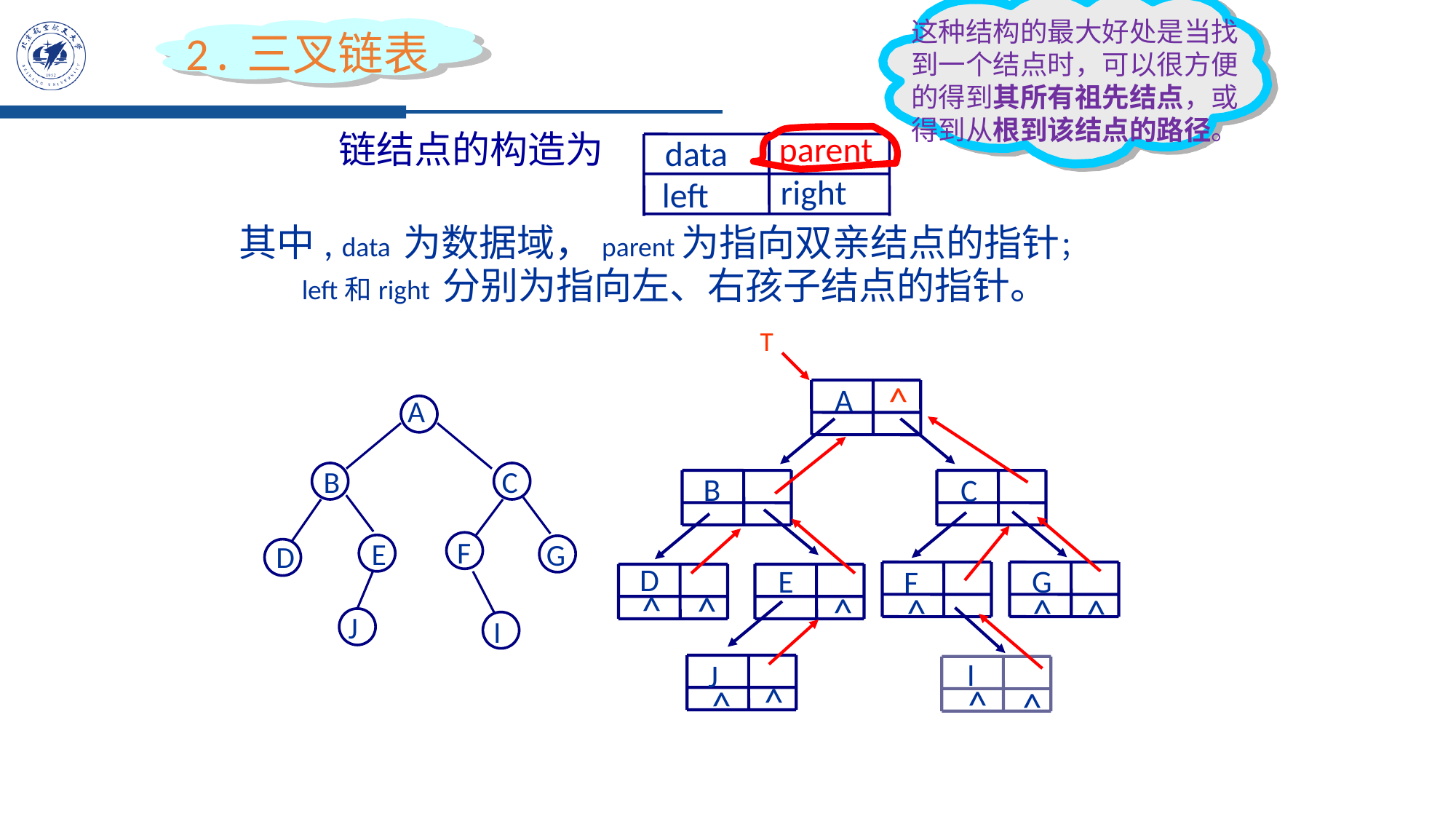

这种结构的最大好处是当找到一个结点时，可以很方便的得到其所有祖先结点，或得到从根到该结点的路径。

2.三叉链表
链结点的构造为
parent

data

right

left

 其中, data 为数据域，parent为指向双亲结点的指针；
             left和right 分别为指向左、右孩子结点的指针。

T

^
A

B
C

D
E
G
F

^
^
^
^
^
^

I
J

^
^
^
^
A

B
C

F
E
G
D

J
I